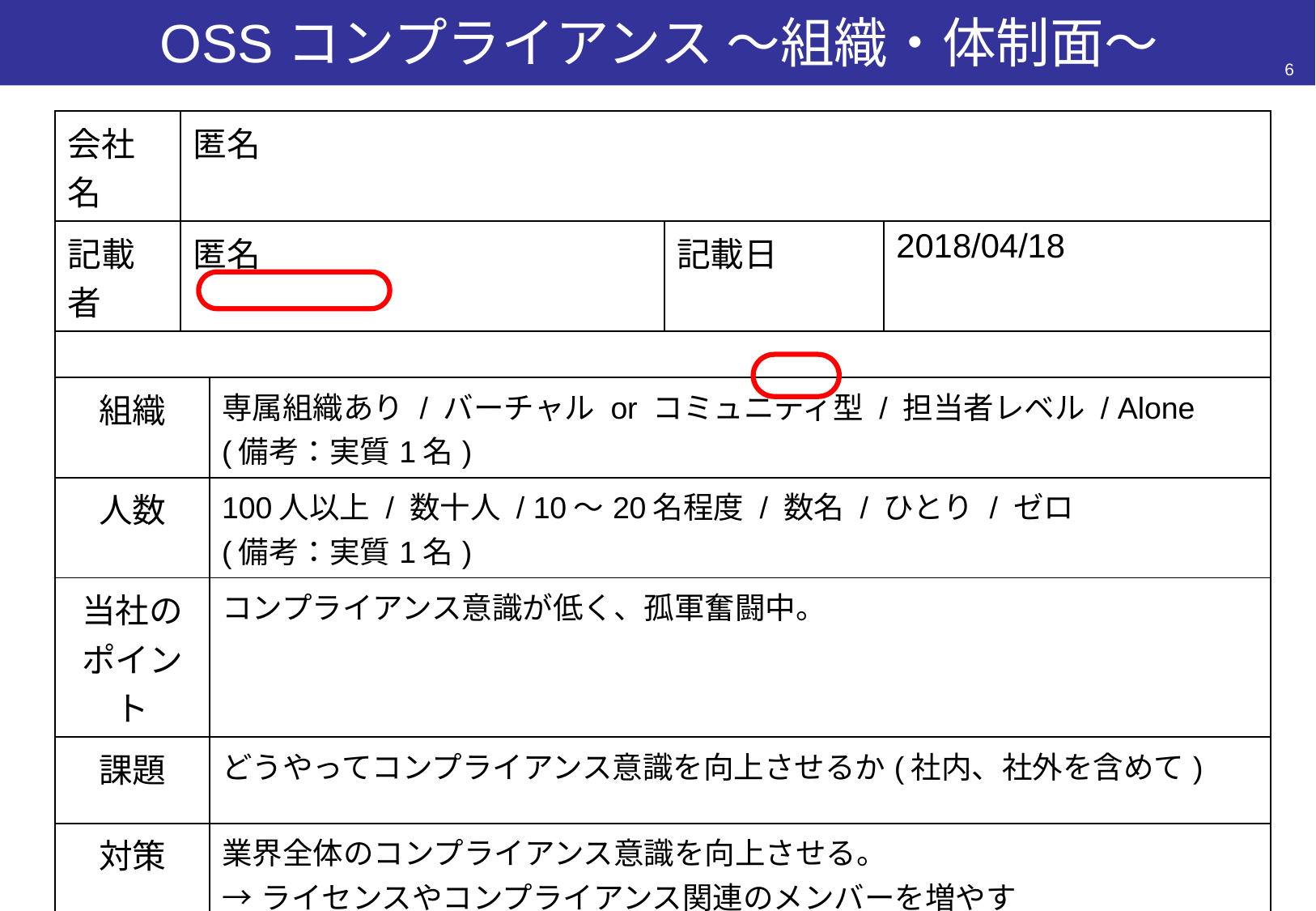

# OSSコンプライアンス ～組織・体制面～
6
| 会社名 | 匿名 |  |  |  |
| --- | --- | --- | --- | --- |
| 記載者 | 匿名 |  | 記載日 | 2018/04/18 |
|  |  |  |  |  |
| 組織 |  | 専属組織あり / バーチャル or コミュニティ型 / 担当者レベル / Alone (備考：実質1名) |  |  |
| 人数 |  | 100人以上 / 数十人 / 10～20名程度 / 数名 / ひとり / ゼロ (備考：実質1名) |  |  |
| 当社のポイント |  | コンプライアンス意識が低く、孤軍奮闘中。 |  |  |
| 課題 |  | どうやってコンプライアンス意識を向上させるか(社内、社外を含めて) |  |  |
| 対策 |  | 業界全体のコンプライアンス意識を向上させる。 →ライセンスやコンプライアンス関連のメンバーを増やす →ライセンスやコンプライアンス関連の教育が必要 　　→OpenChainの翻訳案　「MLで提案→全員で翻訳始まる」 　　→OSC等のイベント参加案　「JWG第一回で提案→Hitachi殿実現」 　　→OSC KYOTOの参加提案(NEW) 　　→カリキュラムをMOOCS教材化したい（NEW) |  |  |